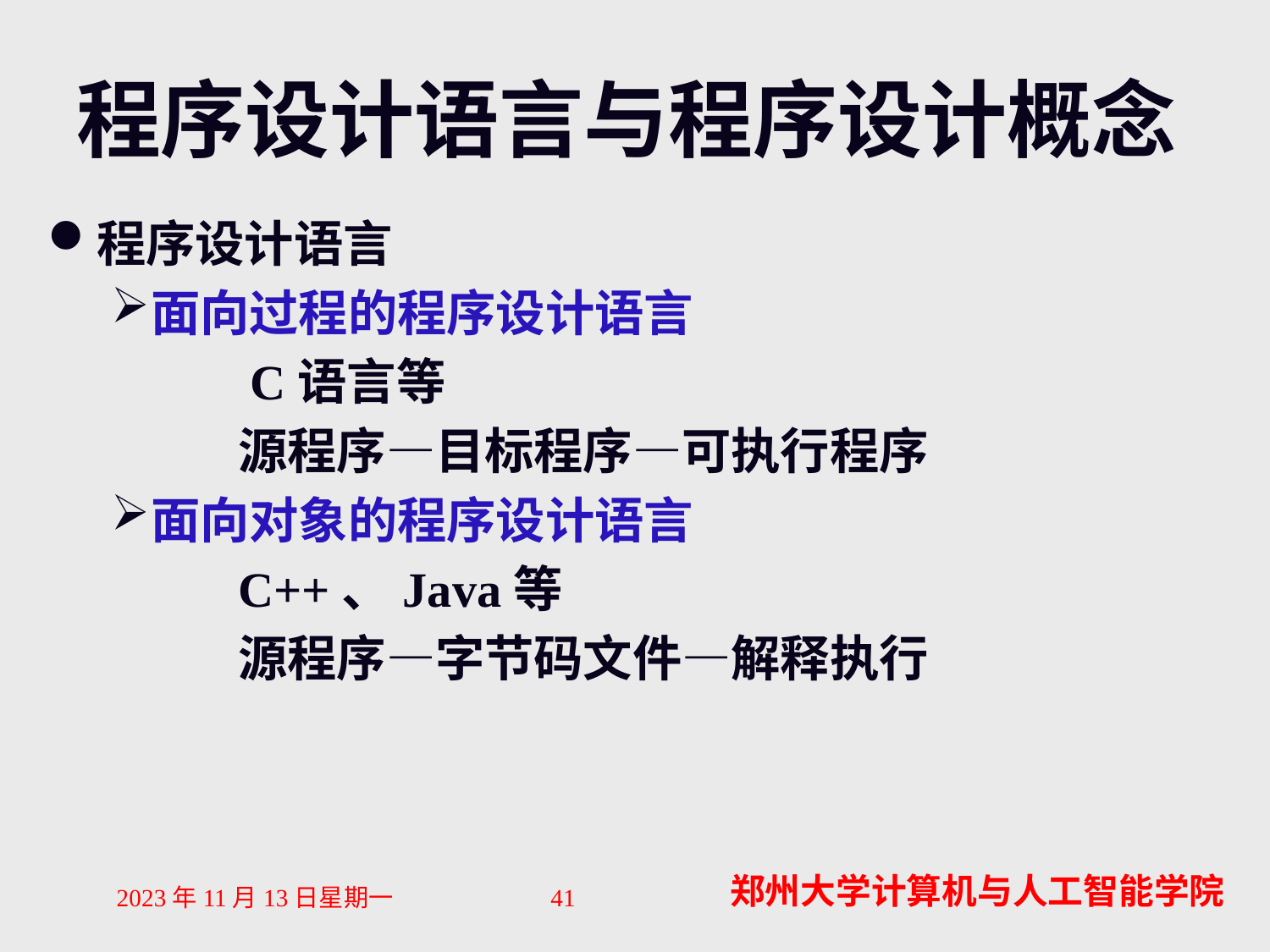

# 程序设计语言与程序设计概念
程序设计语言
面向过程的程序设计语言
 C语言等
源程序—目标程序—可执行程序
面向对象的程序设计语言
C++、Java等
源程序—字节码文件—解释执行